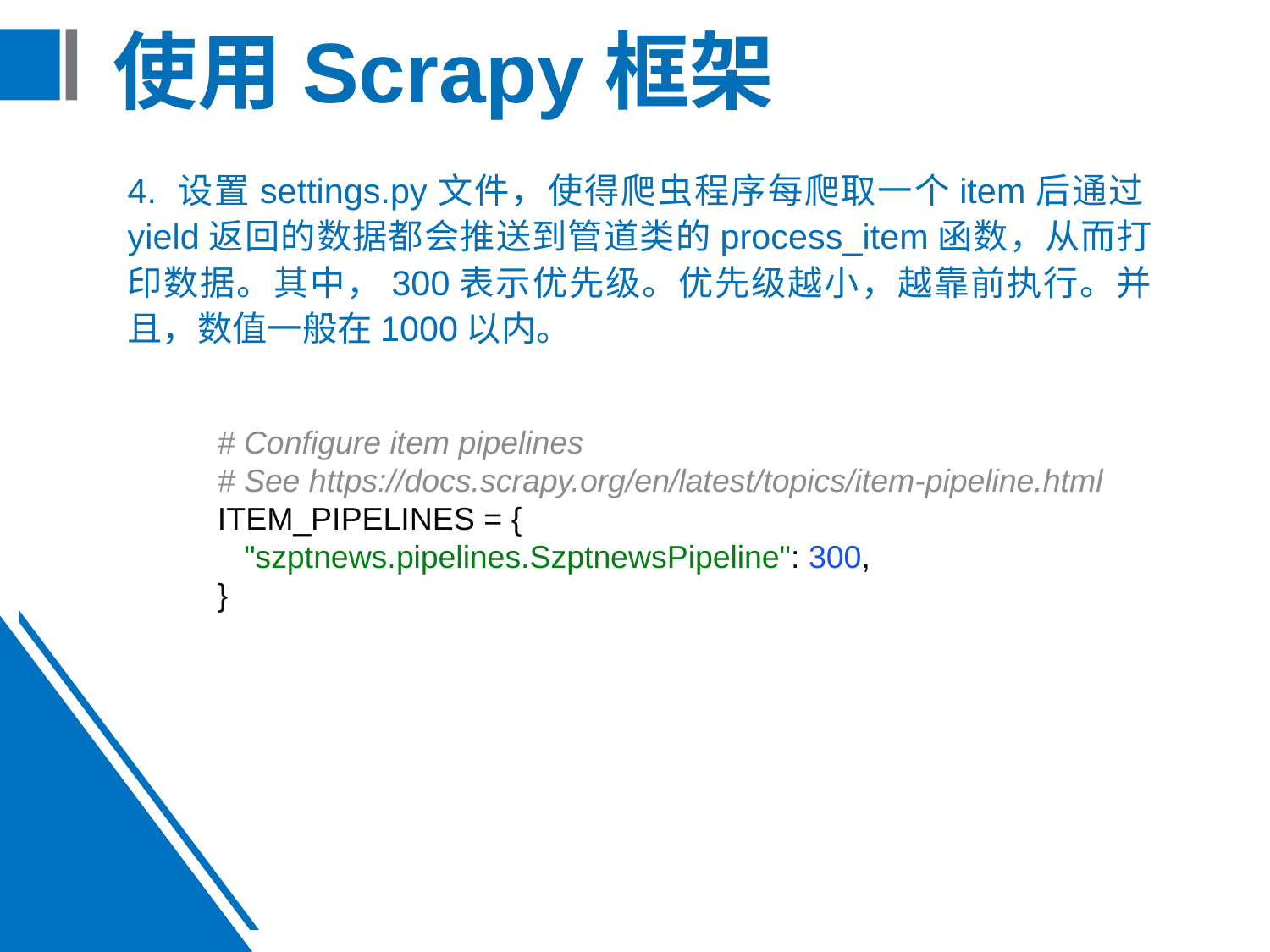

# 使用Scrapy框架
4. 设置settings.py文件，使得爬虫程序每爬取一个item后通过yield返回的数据都会推送到管道类的process_item函数，从而打印数据。其中，300表示优先级。优先级越小，越靠前执行。并且，数值一般在1000以内。

# Configure item pipelines # See https://docs.scrapy.org/en/latest/topics/item-pipeline.html ITEM_PIPELINES = { "szptnews.pipelines.SzptnewsPipeline": 300, }
9